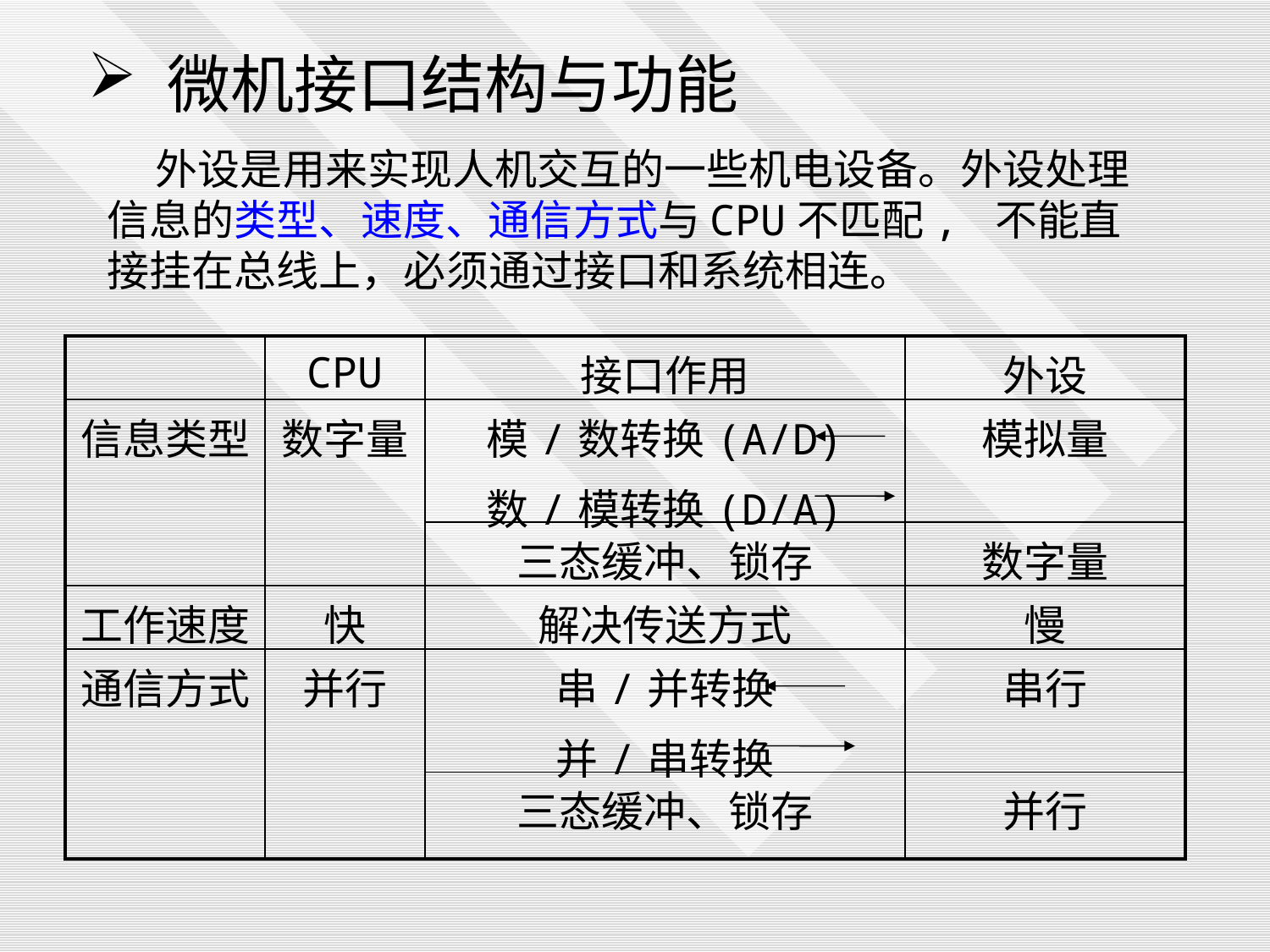

微机接口结构与功能
    外设是用来实现人机交互的一些机电设备。外设处理信息的类型、速度、通信方式与CPU不匹配, 不能直接挂在总线上，必须通过接口和系统相连。
|  | CPU | 接口作用 | 外设 |
| --- | --- | --- | --- |
| 信息类型 | 数字量 | 模/数转换(A/D) 数/模转换(D/A) | 模拟量 |
|  |  | 三态缓冲、锁存 | 数字量 |
| 工作速度 | 快 | 解决传送方式 | 慢 |
| 通信方式 | 并行 | 串/并转换 并/串转换 | 串行 |
|  |  | 三态缓冲、锁存 | 并行 |